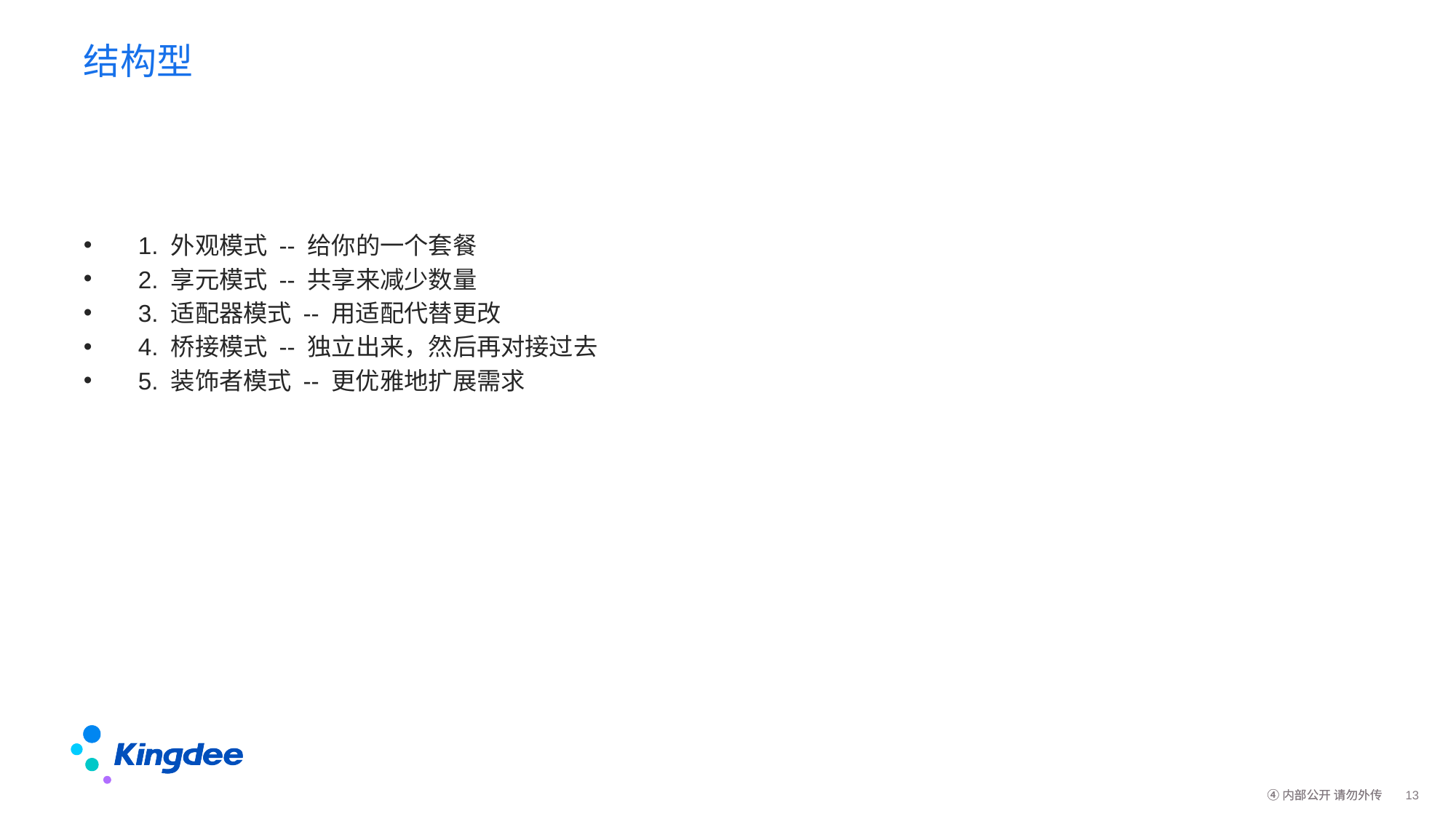

# 结构型
1. 外观模式 -- 给你的一个套餐
2. 享元模式 -- 共享来减少数量
3. 适配器模式 -- 用适配代替更改
4. 桥接模式 -- 独立出来，然后再对接过去
5. 装饰者模式 -- 更优雅地扩展需求